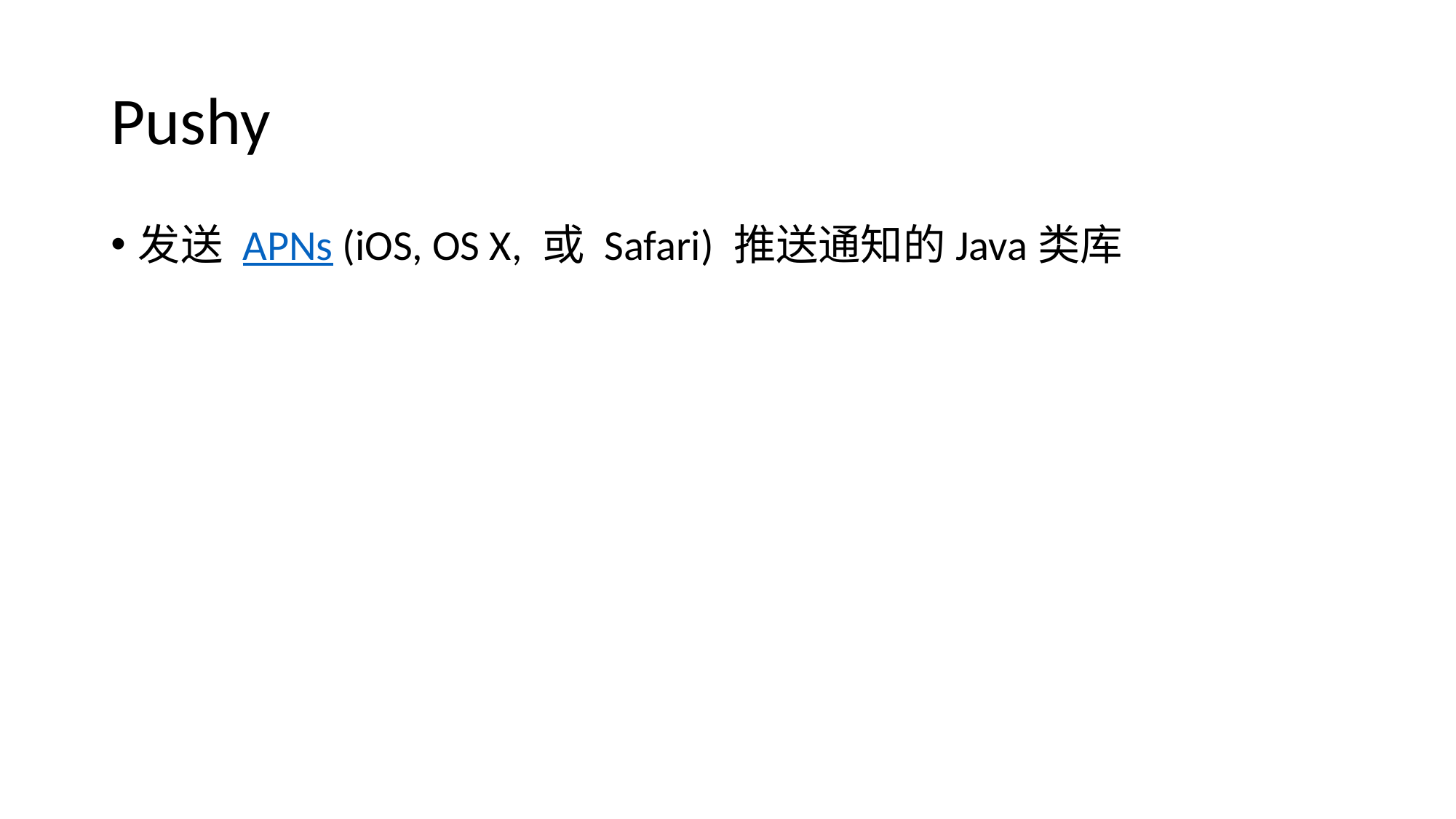

# Pushy
发送 APNs (iOS, OS X, 或 Safari) 推送通知的Java类库